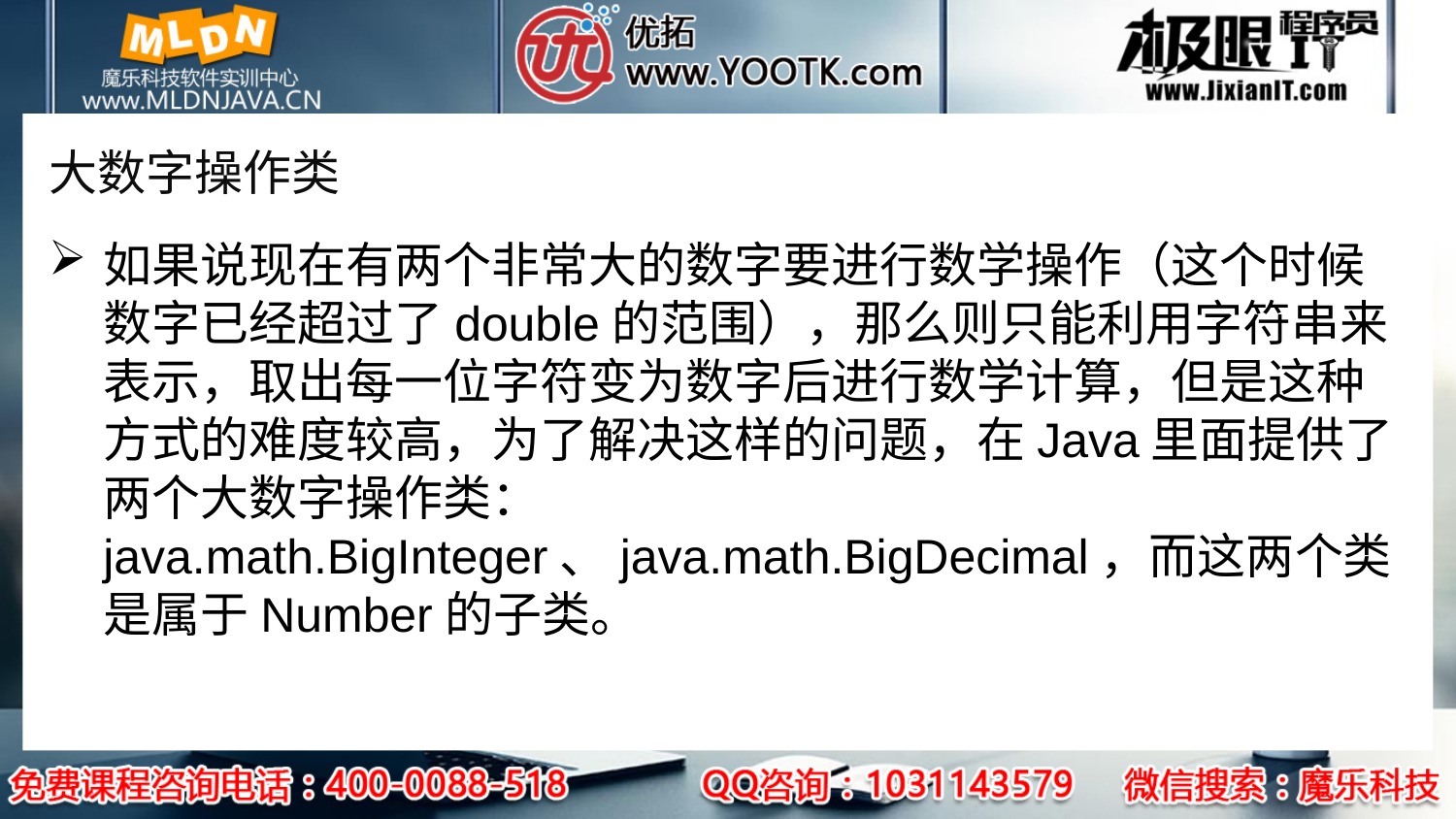

# 大数字操作类
如果说现在有两个非常大的数字要进行数学操作（这个时候数字已经超过了double的范围），那么则只能利用字符串来表示，取出每一位字符变为数字后进行数学计算，但是这种方式的难度较高，为了解决这样的问题，在Java里面提供了两个大数字操作类：java.math.BigInteger、java.math.BigDecimal，而这两个类是属于Number的子类。